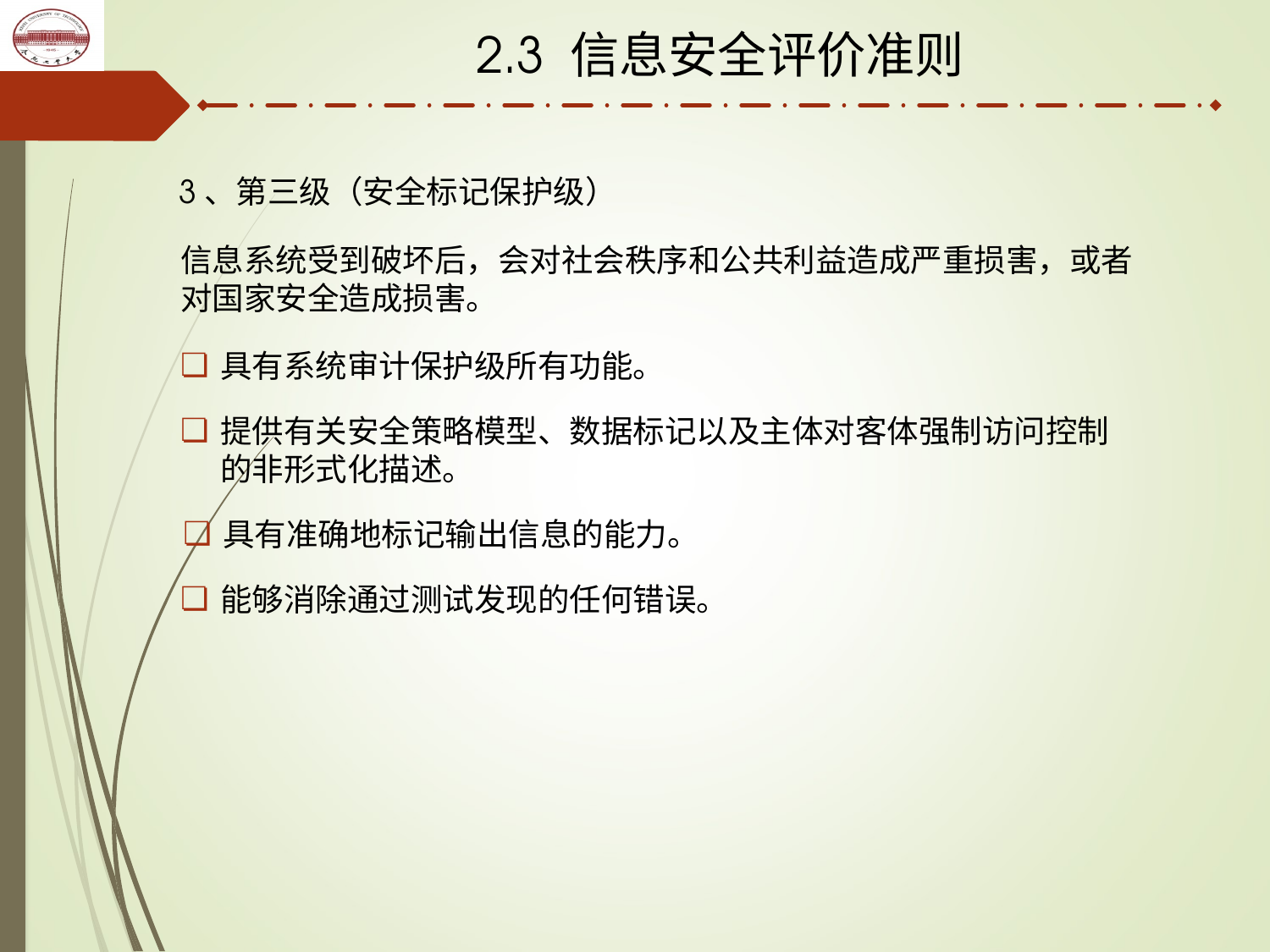

2.3 信息安全评价准则
3、第三级（安全标记保护级）
信息系统受到破坏后，会对社会秩序和公共利益造成严重损害，或者对国家安全造成损害。
具有系统审计保护级所有功能。
提供有关安全策略模型、数据标记以及主体对客体强制访问控制的非形式化描述。
具有准确地标记输出信息的能力。
能够消除通过测试发现的任何错误。